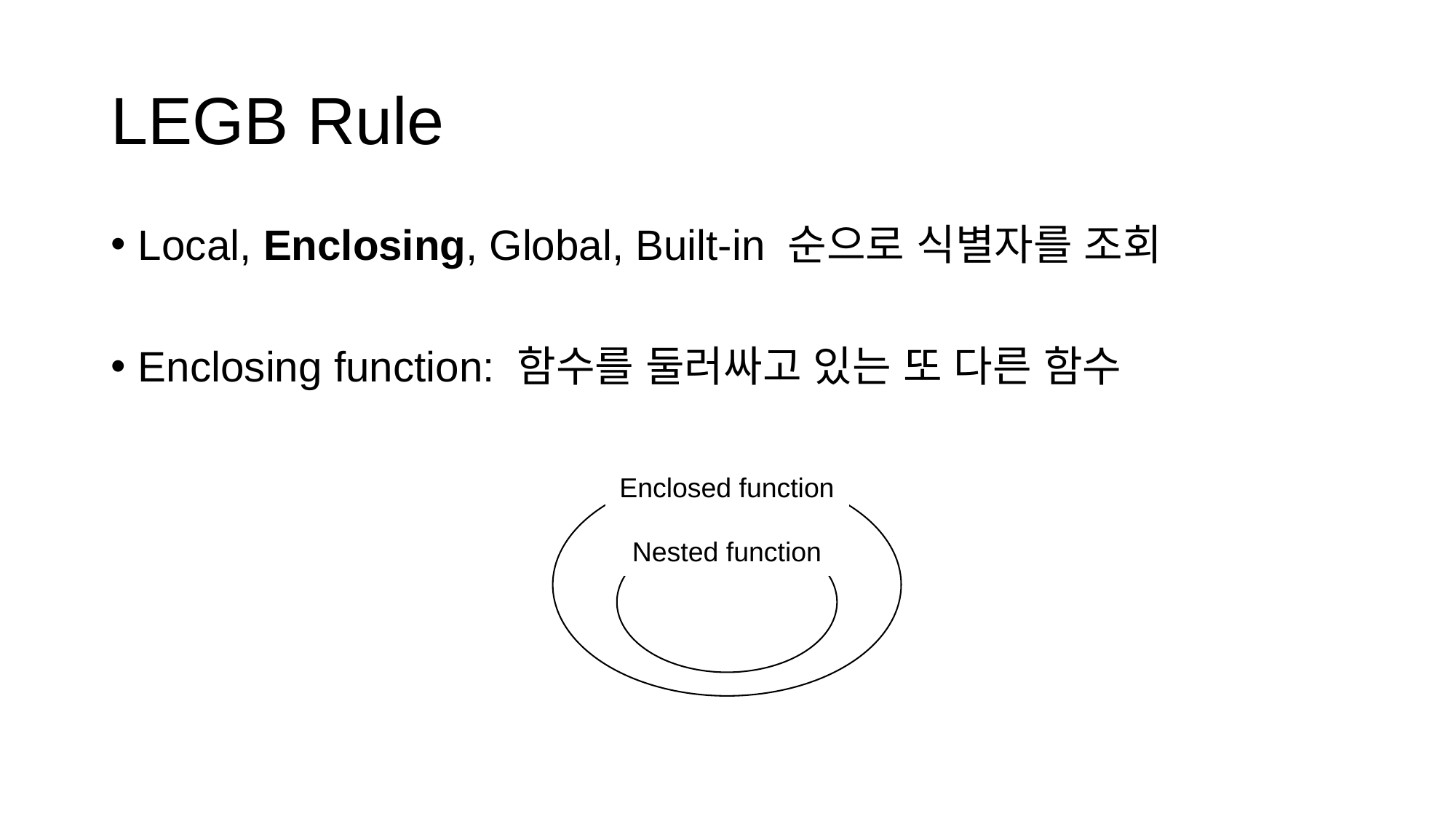

# LEGB Rule
Local, Enclosing, Global, Built-in 순으로 식별자를 조회

Enclosing function: 함수를 둘러싸고 있는 또 다른 함수

Enclosed function

Nested function